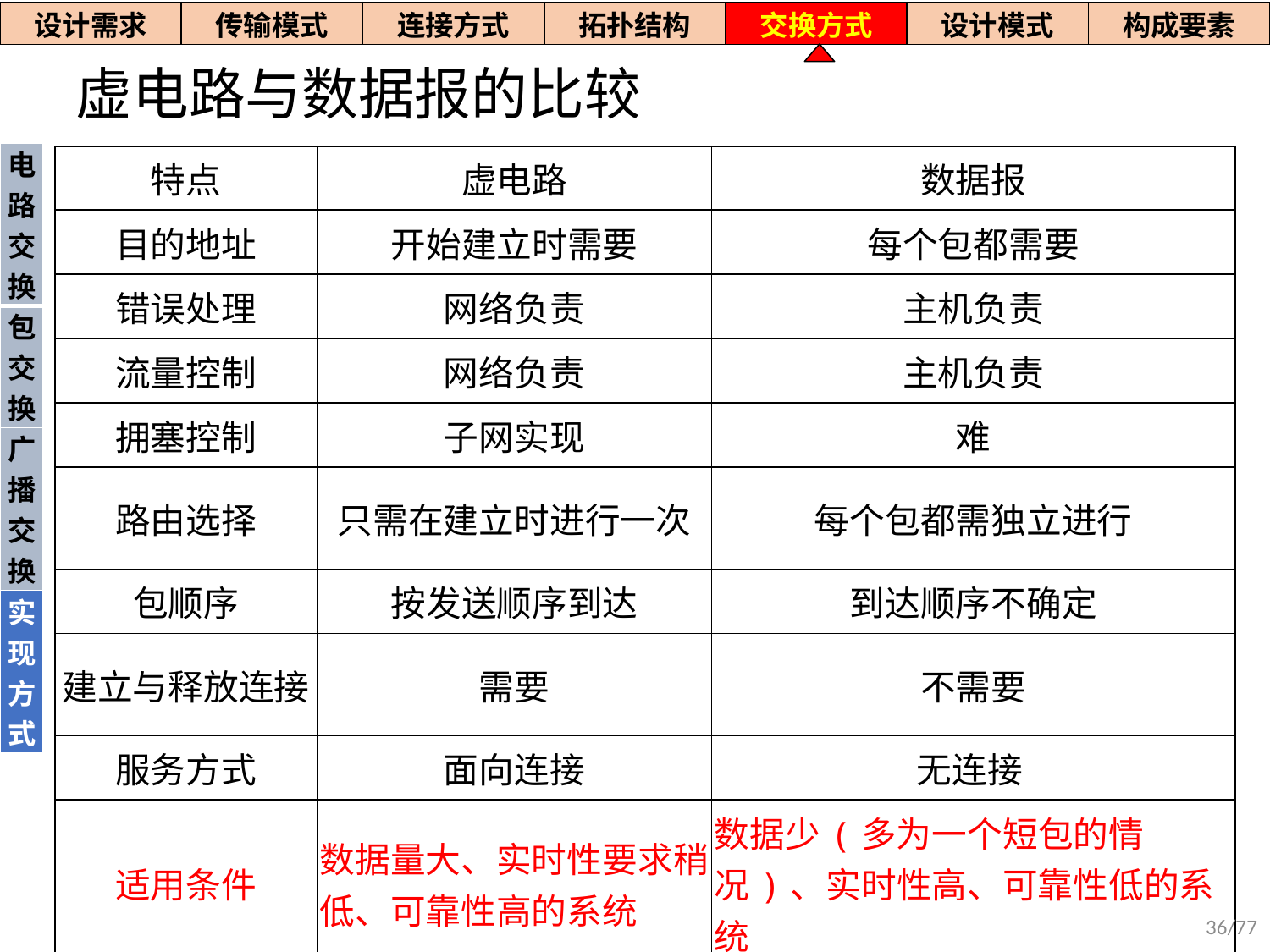

| 设计需求 | 传输模式 | 连接方式 | 拓扑结构 | 交换方式 | 设计模式 | 构成要素 |
| --- | --- | --- | --- | --- | --- | --- |

# 虚电路与数据报的比较
| 电路交换 |
| --- |
| 包交换 |
| 广播交换 |
| 实现方式 |
| 特点 | 虚电路 | 数据报 |
| --- | --- | --- |
| 目的地址 | 开始建立时需要 | 每个包都需要 |
| 错误处理 | 网络负责 | 主机负责 |
| 流量控制 | 网络负责 | 主机负责 |
| 拥塞控制 | 子网实现 | 难 |
| 路由选择 | 只需在建立时进行一次 | 每个包都需独立进行 |
| 包顺序 | 按发送顺序到达 | 到达顺序不确定 |
| 建立与释放连接 | 需要 | 不需要 |
| 服务方式 | 面向连接 | 无连接 |
| 适用条件 | 数据量大、实时性要求稍低、可靠性高的系统 | 数据少(多为一个短包的情况)、实时性高、可靠性低的系统 |

36/77